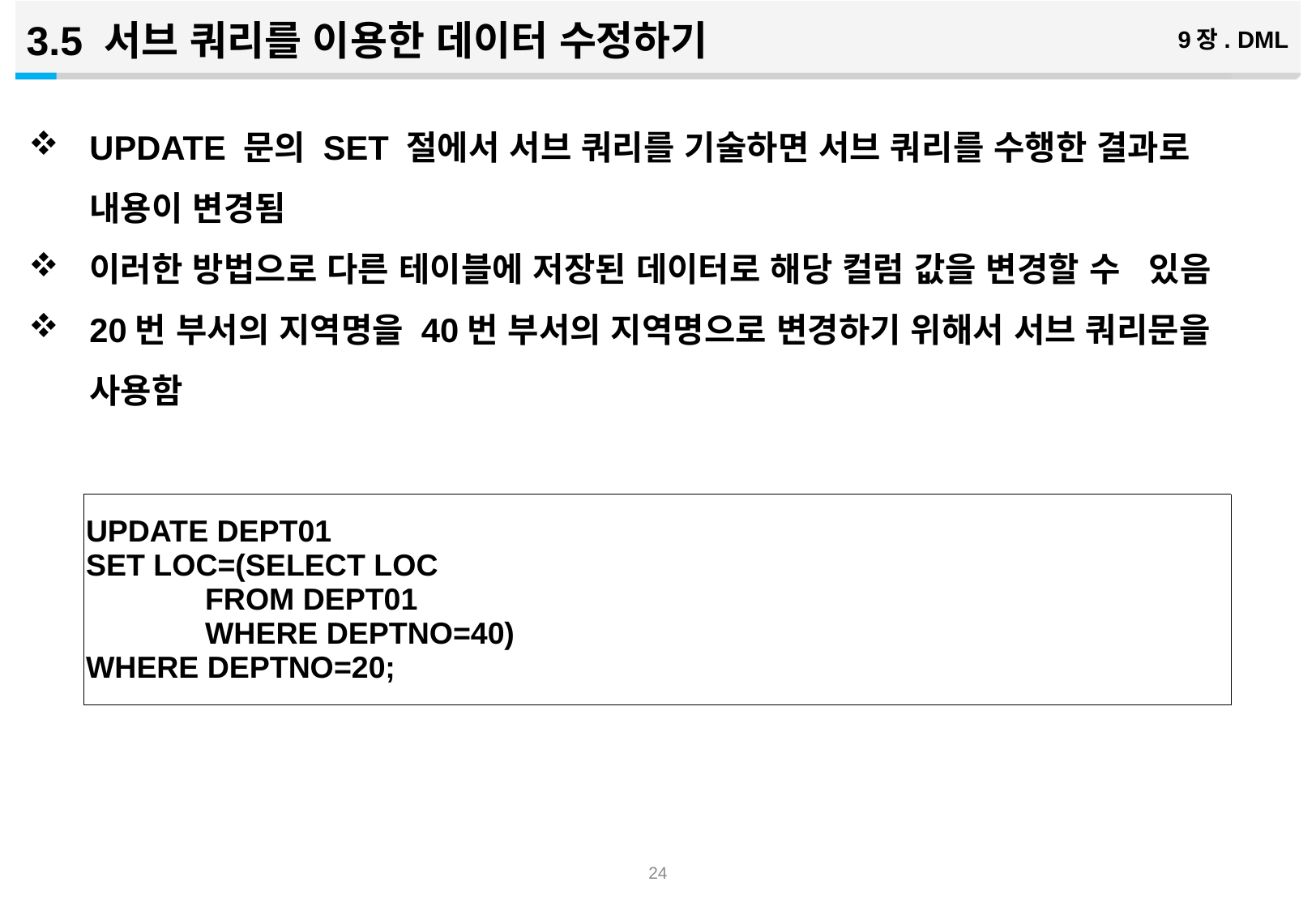

3.5 서브 쿼리를 이용한 데이터 수정하기
9장. DML
UPDATE 문의 SET 절에서 서브 쿼리를 기술하면 서브 쿼리를 수행한 결과로  내용이 변경됨
이러한 방법으로 다른 테이블에 저장된 데이터로 해당 컬럼 값을 변경할 수   있음
20번 부서의 지역명을 40번 부서의 지역명으로 변경하기 위해서 서브 쿼리문을 사용함
| UPDATE DEPT01 SET LOC=(SELECT LOC FROM DEPT01 WHERE DEPTNO=40) WHERE DEPTNO=20; |
| --- |
24